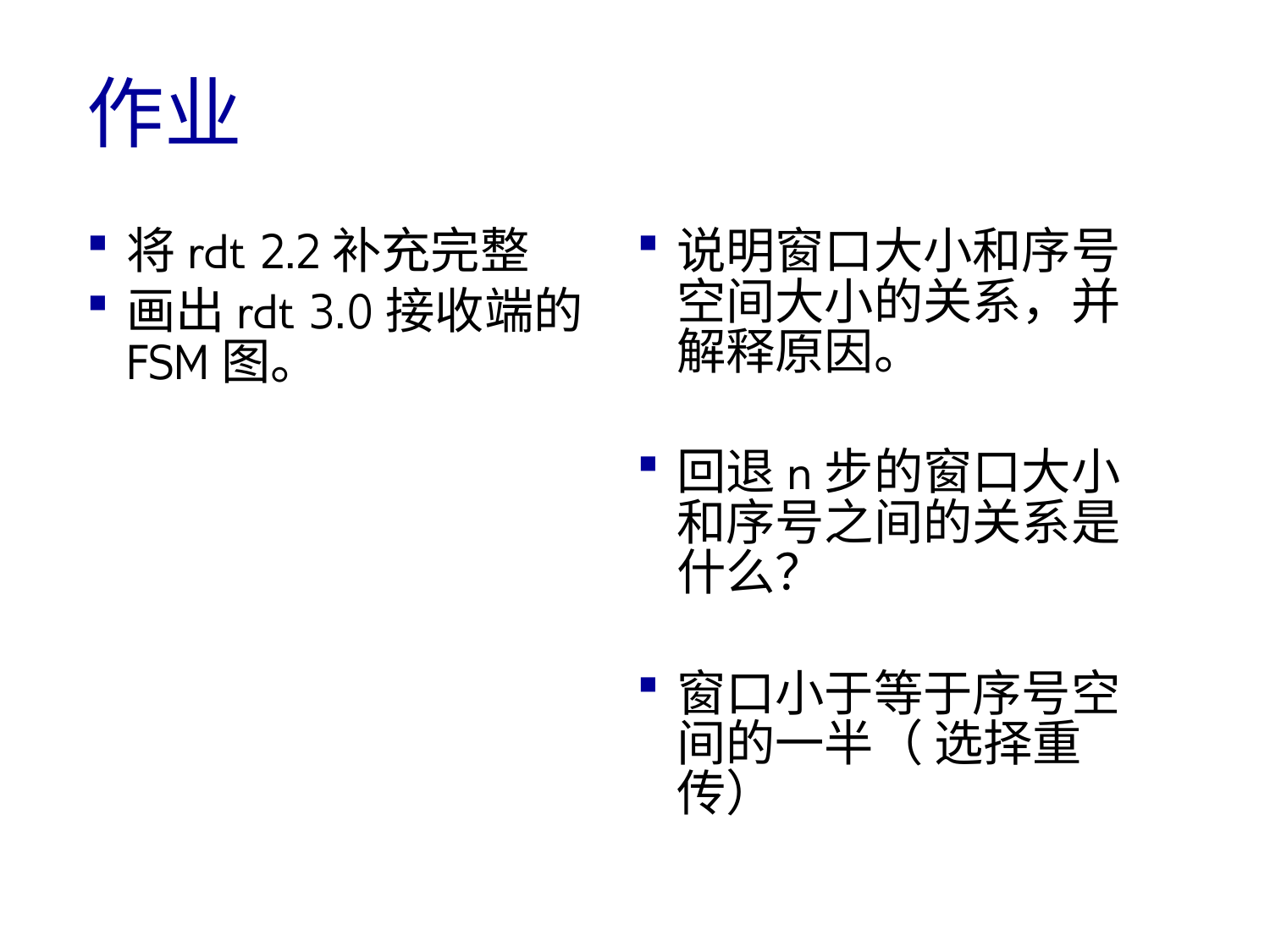

# 作业
将rdt 2.2补充完整
画出rdt 3.0接收端的FSM图。

说明窗口大小和序号空间大小的关系，并解释原因。

回退n步的窗口大小和序号之间的关系是什么？

窗口小于等于序号空间的一半（ 选择重传）